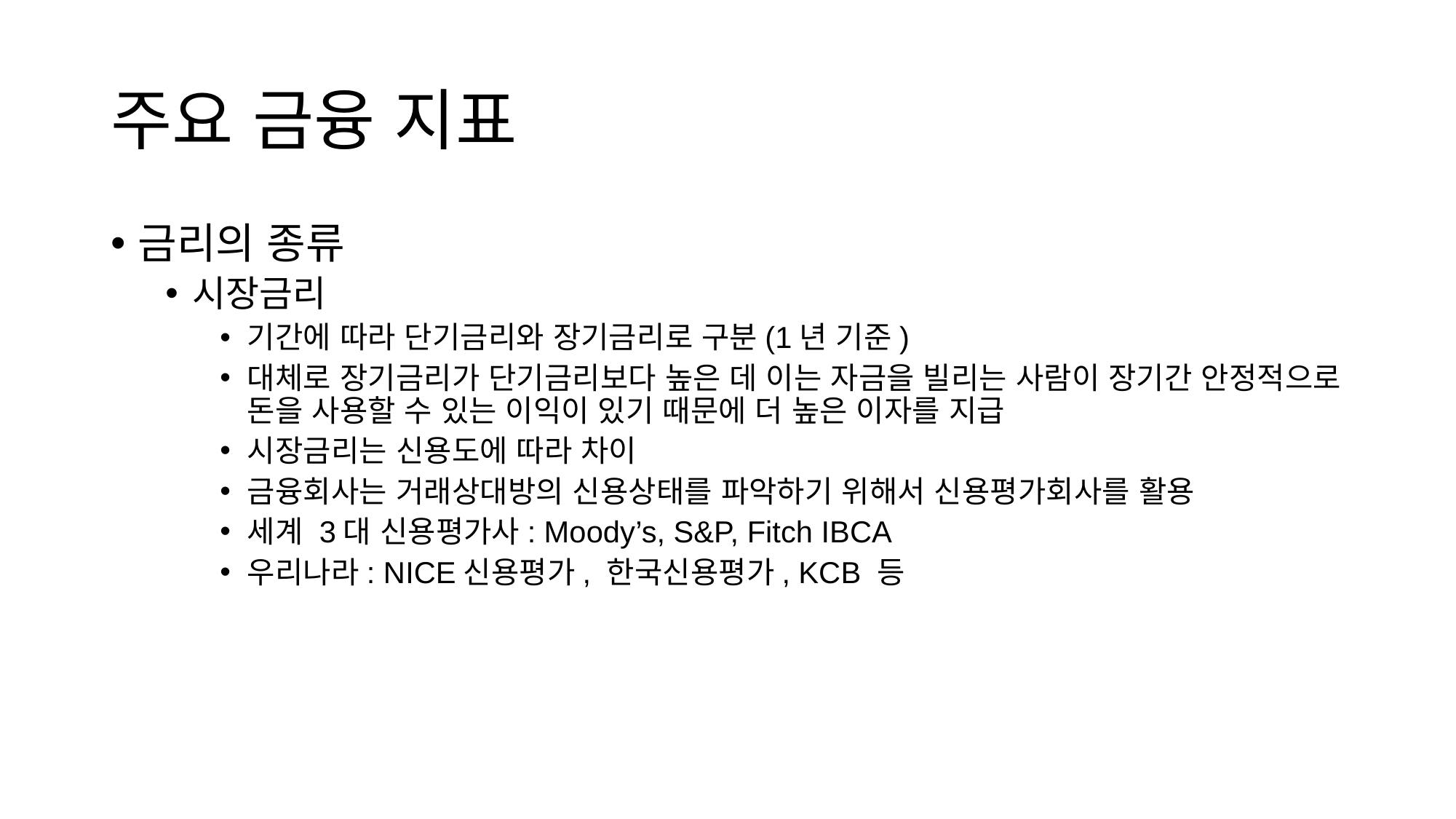

# 주요 금융 지표
금리의 종류
시장금리
기간에 따라 단기금리와 장기금리로 구분(1년 기준)
대체로 장기금리가 단기금리보다 높은 데 이는 자금을 빌리는 사람이 장기간 안정적으로 돈을 사용할 수 있는 이익이 있기 때문에 더 높은 이자를 지급
시장금리는 신용도에 따라 차이
금융회사는 거래상대방의 신용상태를 파악하기 위해서 신용평가회사를 활용
세계 3대 신용평가사: Moody’s, S&P, Fitch IBCA
우리나라: NICE신용평가, 한국신용평가, KCB 등